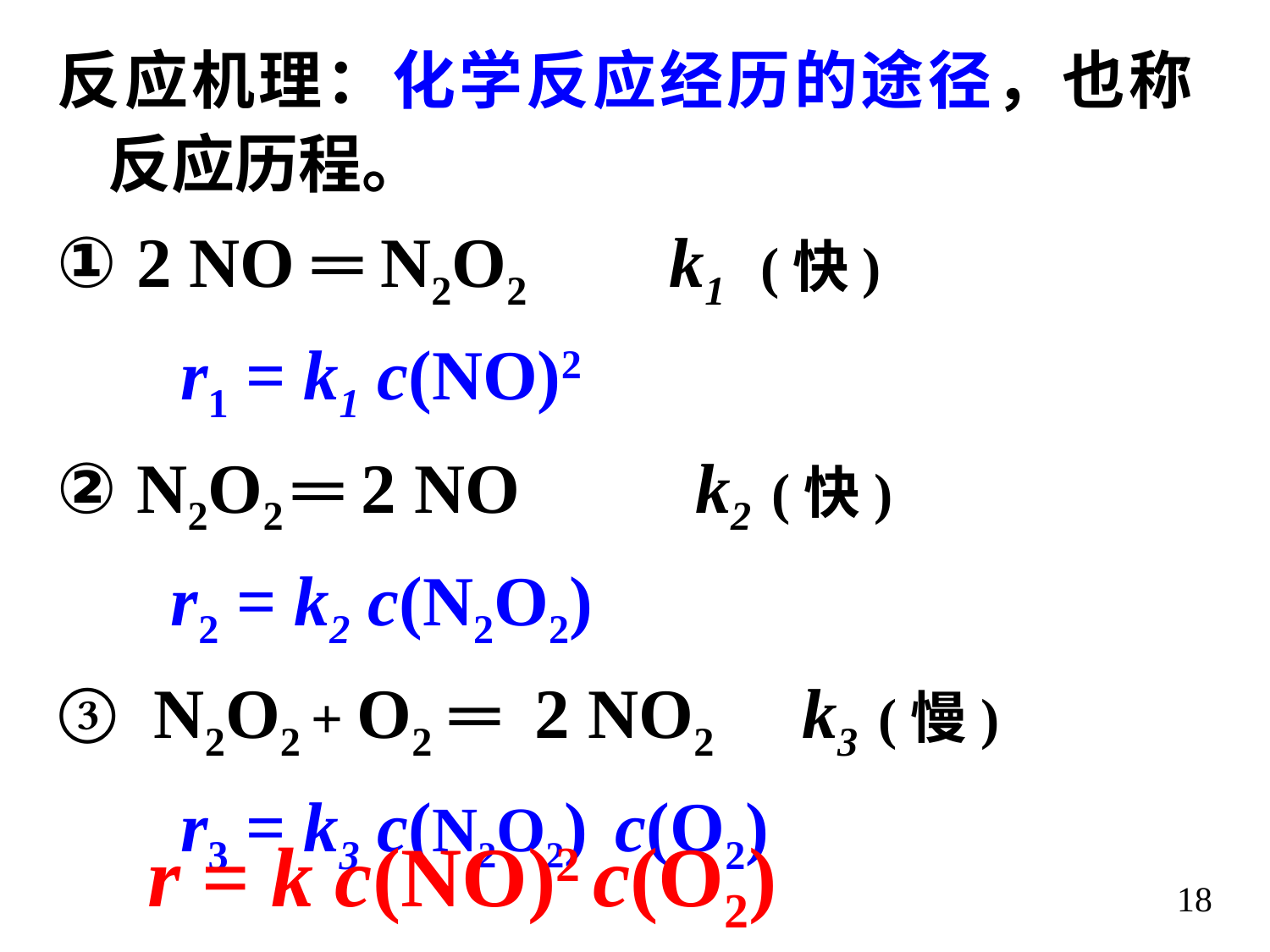

反应机理：化学反应经历的途径，也称反应历程。
① 2 NO ═ N2O2              k1  (快)
       r1 = k1 c(NO)2
② N2O2 ═ 2 NO          k2  (快)
        r2 = k2 c(N2O2)
  N2O2 + O2 ═  2 NO2     k3  (慢)
       r3 = k3 c(N2O2)  c(O2)
r = k c(NO)2 c(O2)